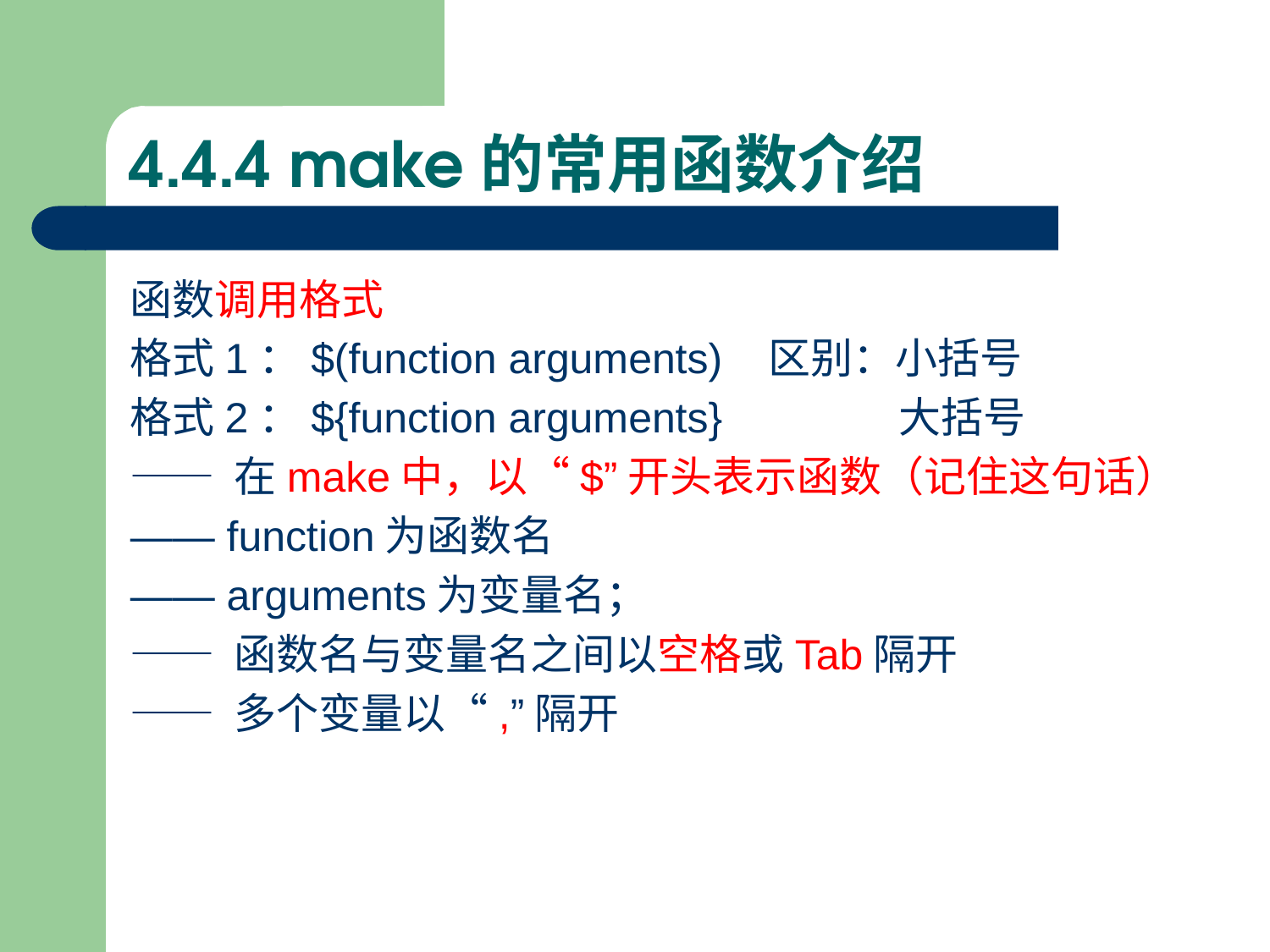

# 4.4.4 make的常用函数介绍
函数调用格式
格式1：$(function arguments)   区别：小括号
格式2：${function arguments}              大括号
—— 在make中，以“$”开头表示函数（记住这句话）
—— function为函数名
—— arguments为变量名；
—— 函数名与变量名之间以空格或Tab隔开
—— 多个变量以“,”隔开